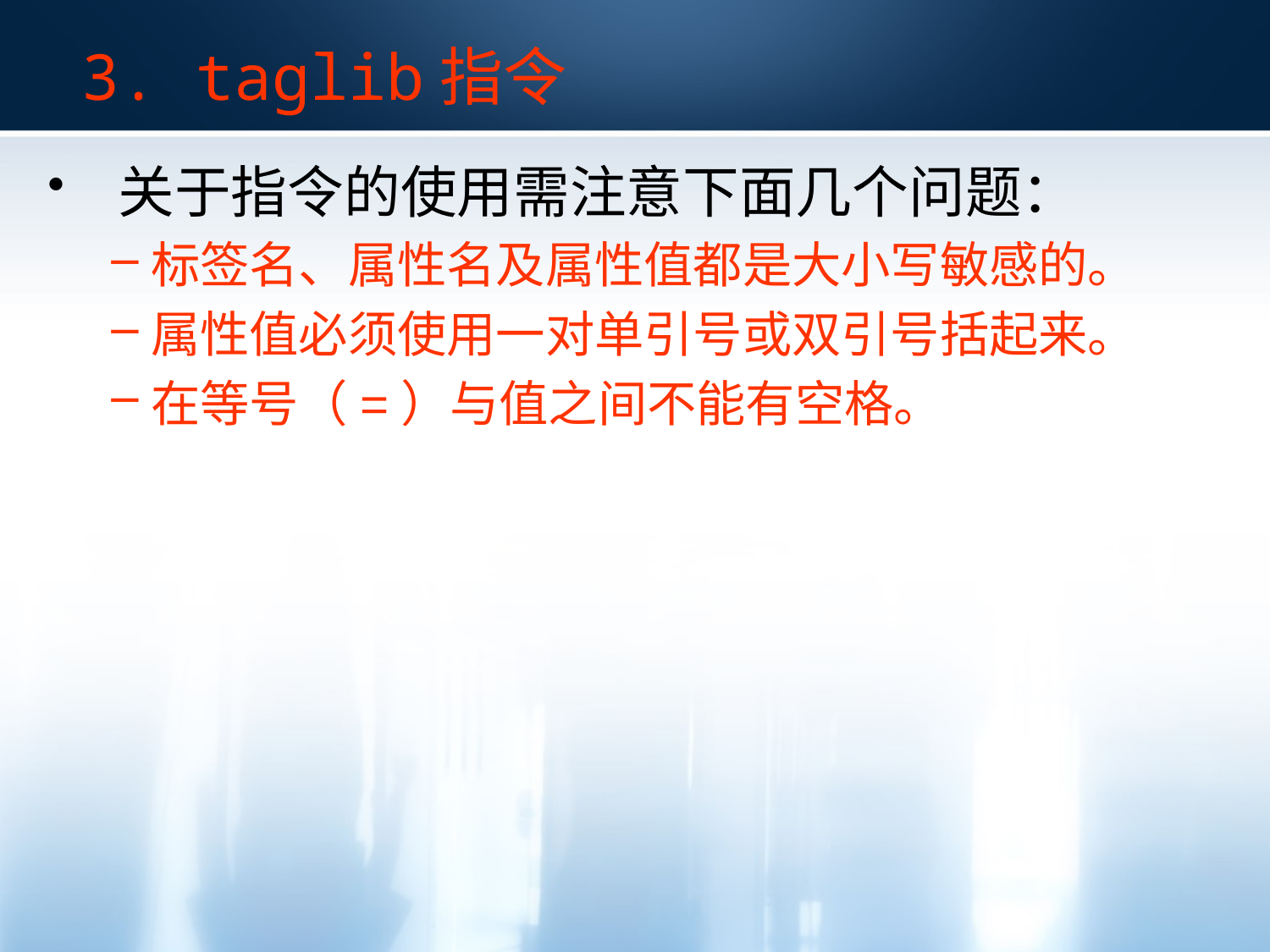

3. taglib指令
 关于指令的使用需注意下面几个问题：
标签名、属性名及属性值都是大小写敏感的。
属性值必须使用一对单引号或双引号括起来。
在等号（=）与值之间不能有空格。